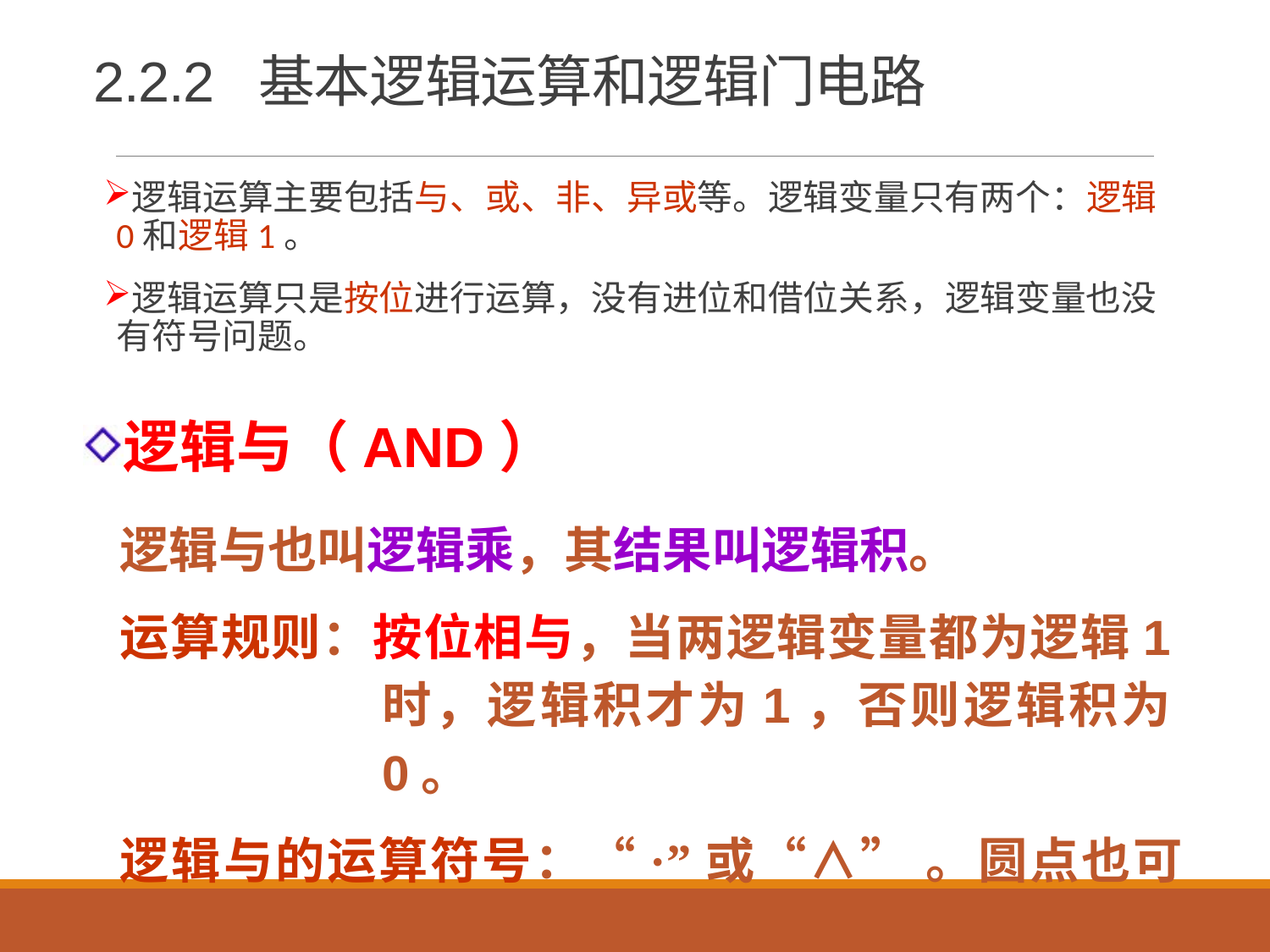

# 2.2.2  基本逻辑运算和逻辑门电路
逻辑运算主要包括与、或、非、异或等。逻辑变量只有两个：逻辑0和逻辑1。
逻辑运算只是按位进行运算，没有进位和借位关系，逻辑变量也没有符号问题。
逻辑与（AND）
逻辑与也叫逻辑乘，其结果叫逻辑积。
运算规则：按位相与，当两逻辑变量都为逻辑1时，逻辑积才为1，否则逻辑积为0。
逻辑与的运算符号：“·”或“∧” 。圆点也可省略。